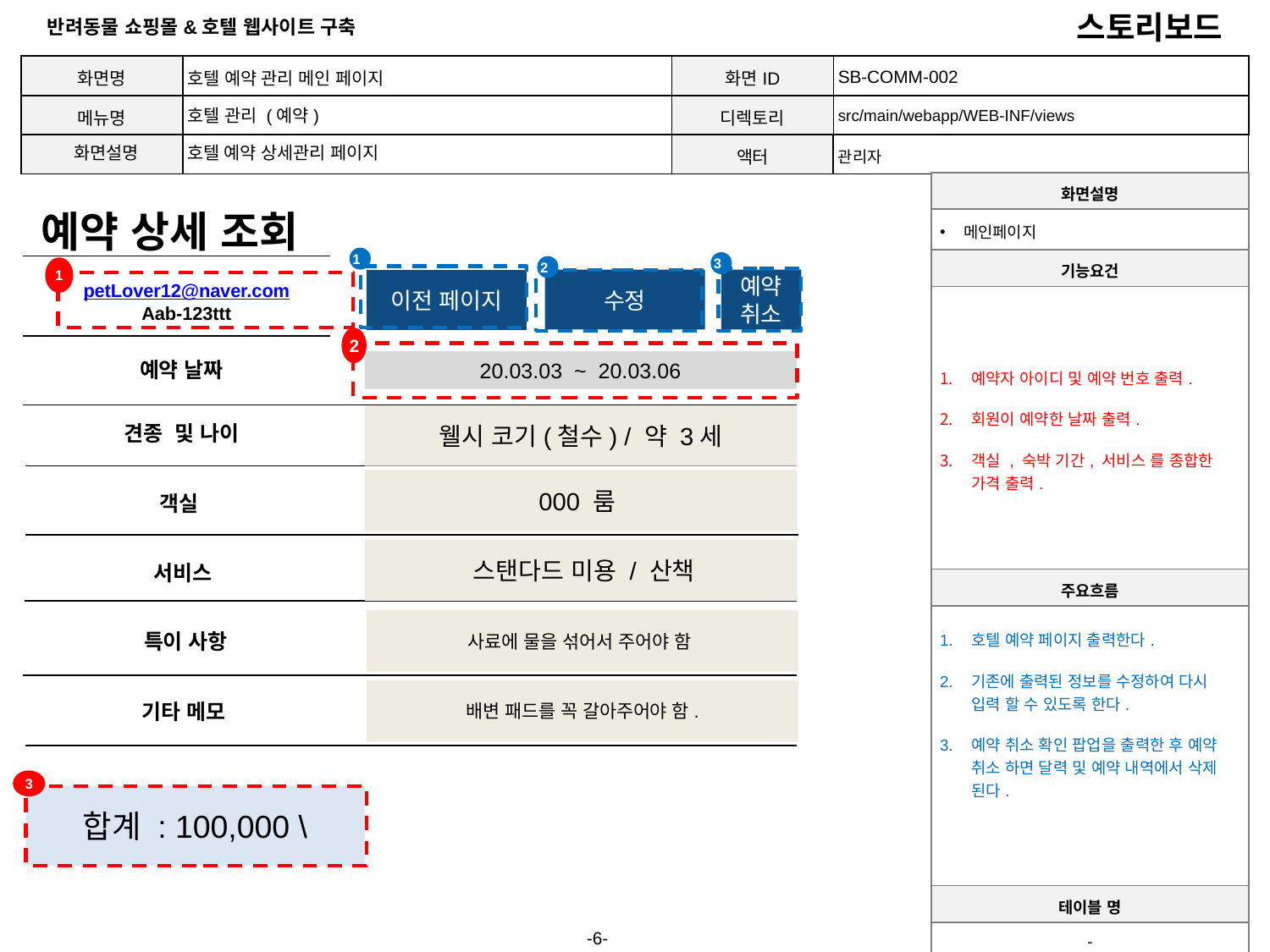

| 화면명 | 호텔 예약 관리 메인 페이지 | 화면ID | SB-COMM-002 |
| --- | --- | --- | --- |
| 메뉴명 | 호텔 관리 (예약) | 디렉토리 | src/main/webapp/WEB-INF/views |
| 화면설명 | 호텔 예약 상세관리 페이지 | 액터 | 관리자 |
1

| 화면설명 |
| --- |
| 메인페이지 |
| 기능요건 |
| 예약자 아이디 및 예약 번호 출력. 회원이 예약한 날짜 출력. 객실 , 숙박 기간, 서비스 를 종합한 가격 출력. |
| 주요흐름 |
| 호텔 예약 페이지 출력한다. 기존에 출력된 정보를 수정하여 다시 입력 할 수 있도록 한다. 예약 취소 확인 팝업을 출력한 후 예약 취소 하면 달력 및 예약 내역에서 삭제 된다. |
예약 상세 조회
1
3
2
1
2

petLover12@naver.com
Aab-123ttt

수정
예약 취소
이전 페이지

2
예약 날짜

20.03.03  ~  20.03.06
견종  및 나이
웰시 코기(철수) / 약 3세
객실
000 룸
서비스
 스탠다드 미용 / 산책
특이 사항
사료에 물을 섞어서 주어야 함
기타 메모
배변 패드를 꼭 갈아주어야 함.
3
합계 : 100,000 \

| 테이블 명 |
| --- |
| - |